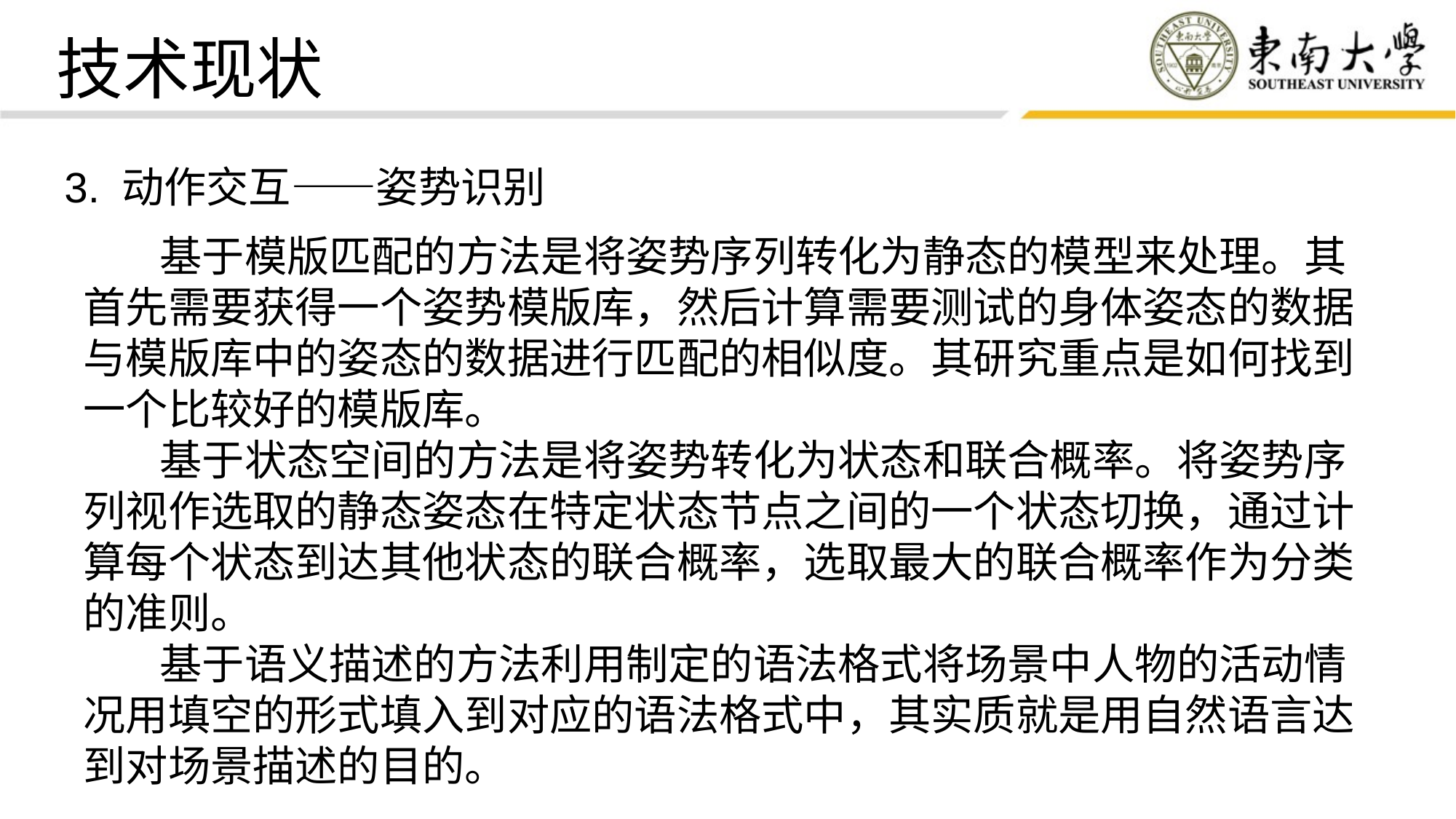

技术现状
3. 动作交互——姿势识别
       基于模版匹配的方法是将姿势序列转化为静态的模型来处理。其首先需要获得一个姿势模版库，然后计算需要测试的身体姿态的数据与模版库中的姿态的数据进行匹配的相似度。其研究重点是如何找到一个比较好的模版库。
       基于状态空间的方法是将姿势转化为状态和联合概率。将姿势序列视作选取的静态姿态在特定状态节点之间的一个状态切换，通过计算每个状态到达其他状态的联合概率，选取最大的联合概率作为分类的准则。
       基于语义描述的方法利用制定的语法格式将场景中人物的活动情况用填空的形式填入到对应的语法格式中，其实质就是用自然语言达到对场景描述的目的。